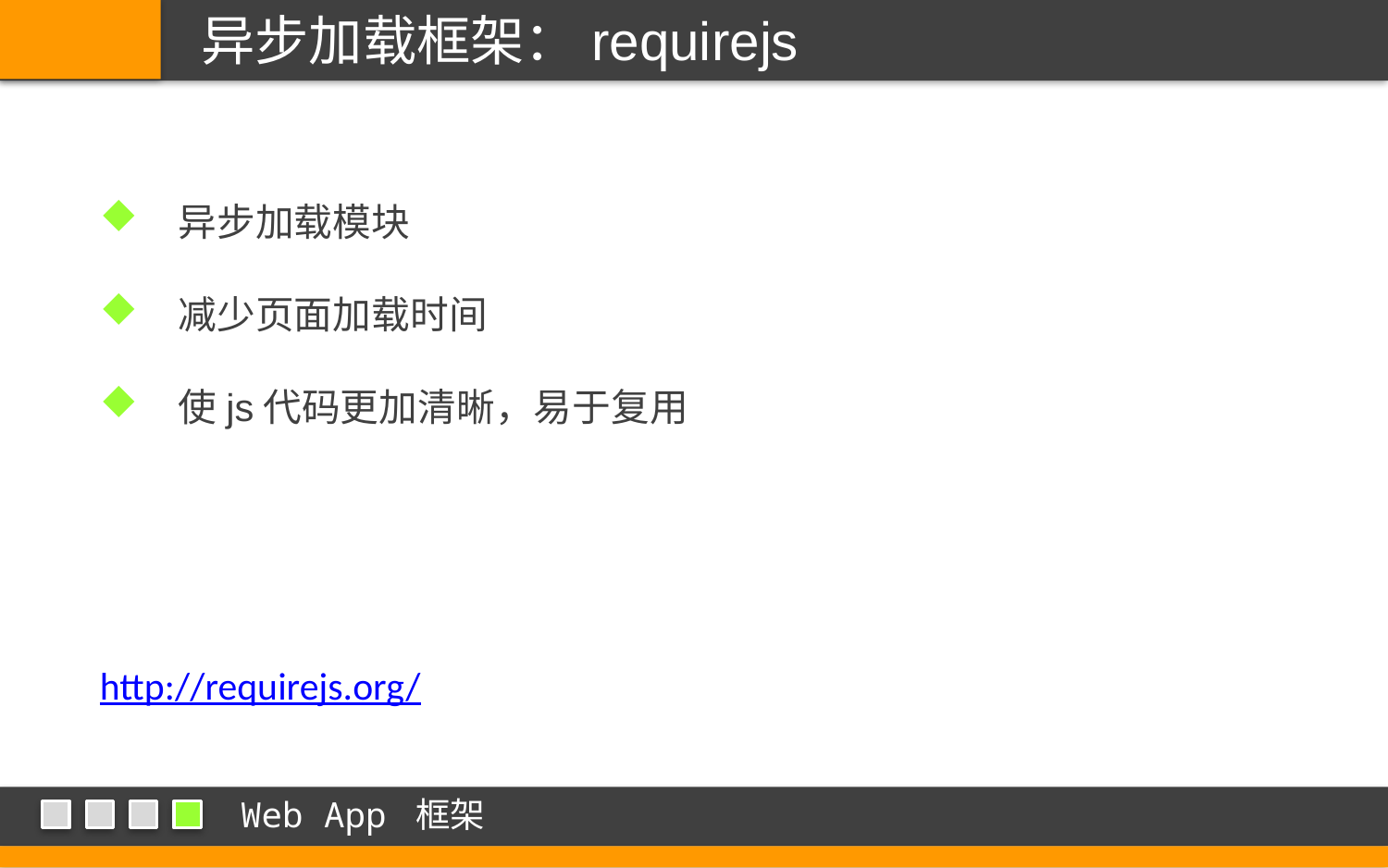

异步加载框架：requirejs
  异步加载模块
  减少页面加载时间
  使js代码更加清晰，易于复用

http://requirejs.org/
Web App 框架